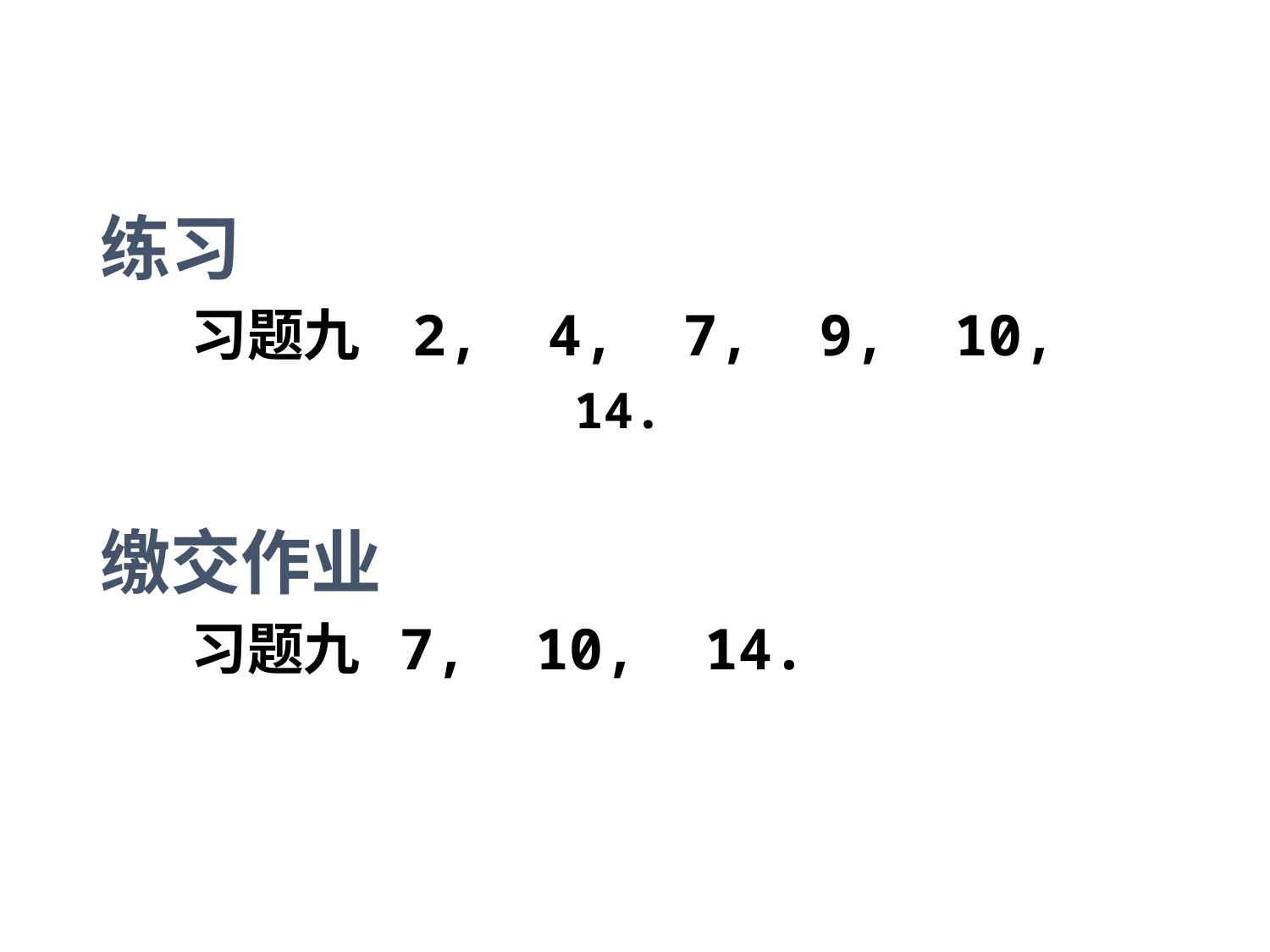

练习
      习题九   2,  4,  7,  9,  10,
                14.

缴交作业
      习题九  7,  10,  14.